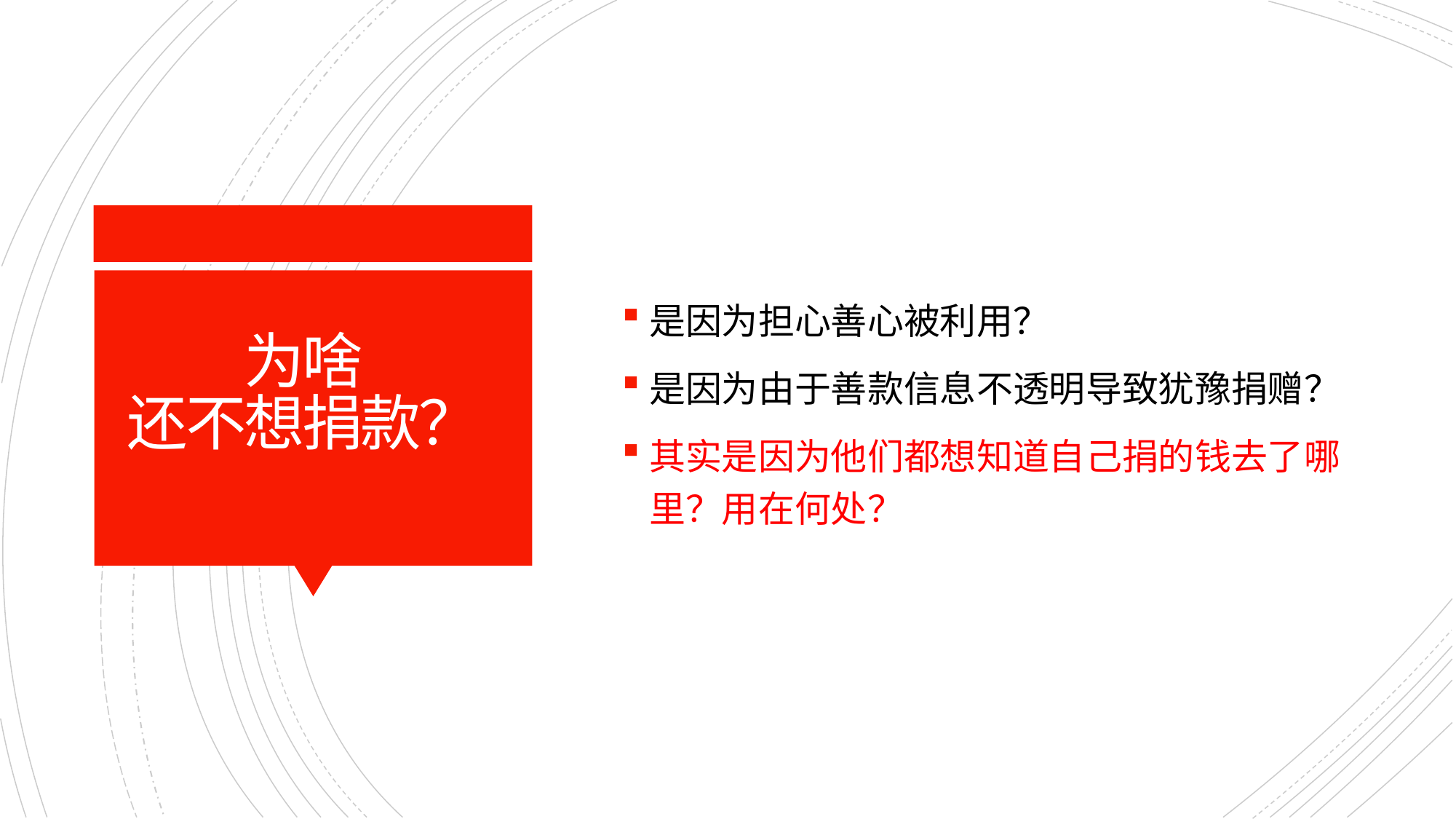

是因为担心善心被利用？
是因为由于善款信息不透明导致犹豫捐赠？
其实是因为他们都想知道自己捐的钱去了哪里？用在何处？
# 为啥 还不想捐款？